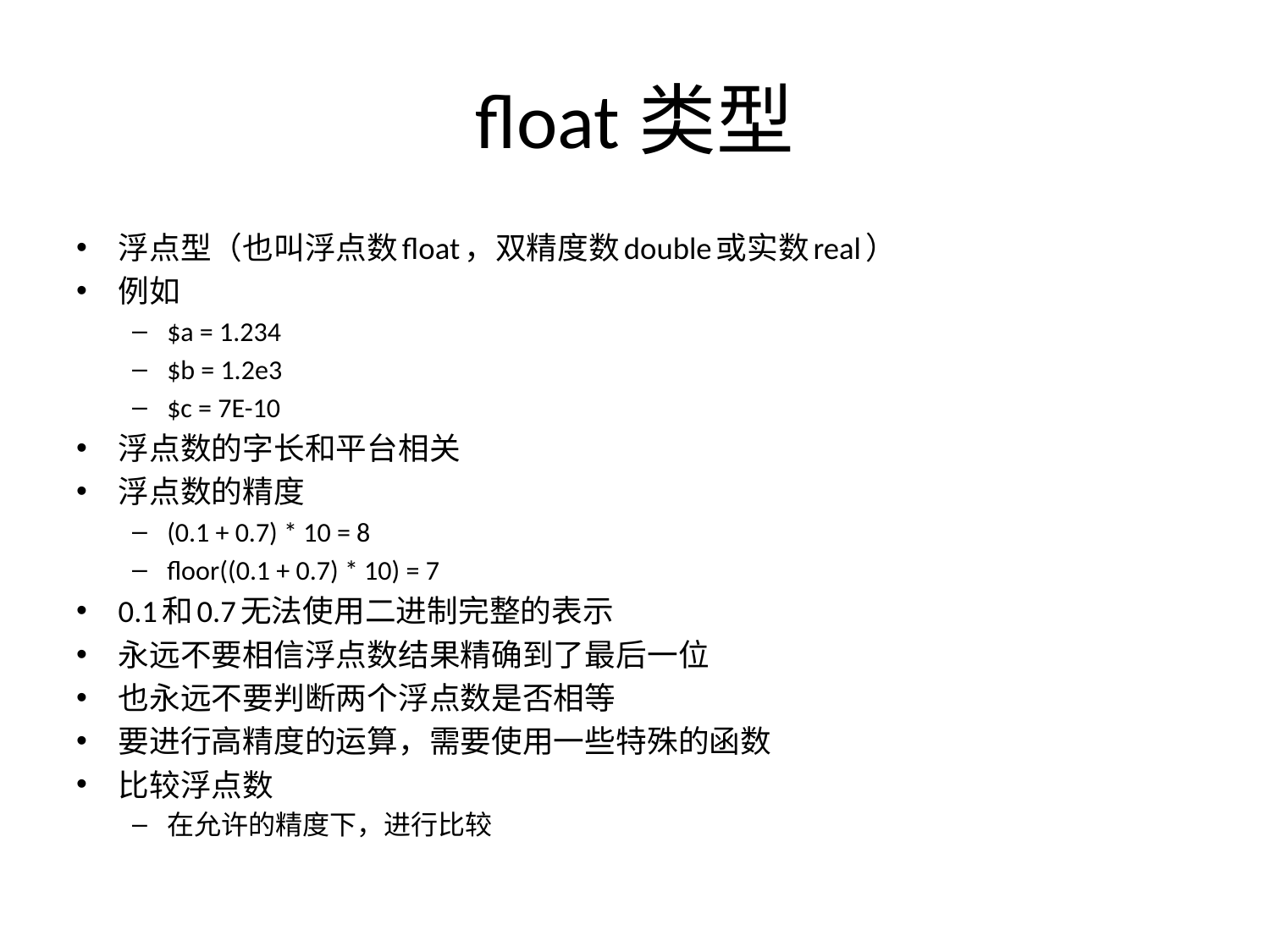

# float类型
浮点型（也叫浮点数float，双精度数double或实数real）
例如
$a = 1.234
$b = 1.2e3
$c = 7E-10
浮点数的字长和平台相关
浮点数的精度
(0.1 + 0.7) * 10 = 8
floor((0.1 + 0.7) * 10) = 7
0.1和0.7无法使用二进制完整的表示
永远不要相信浮点数结果精确到了最后一位
也永远不要判断两个浮点数是否相等
要进行高精度的运算，需要使用一些特殊的函数
比较浮点数
在允许的精度下，进行比较